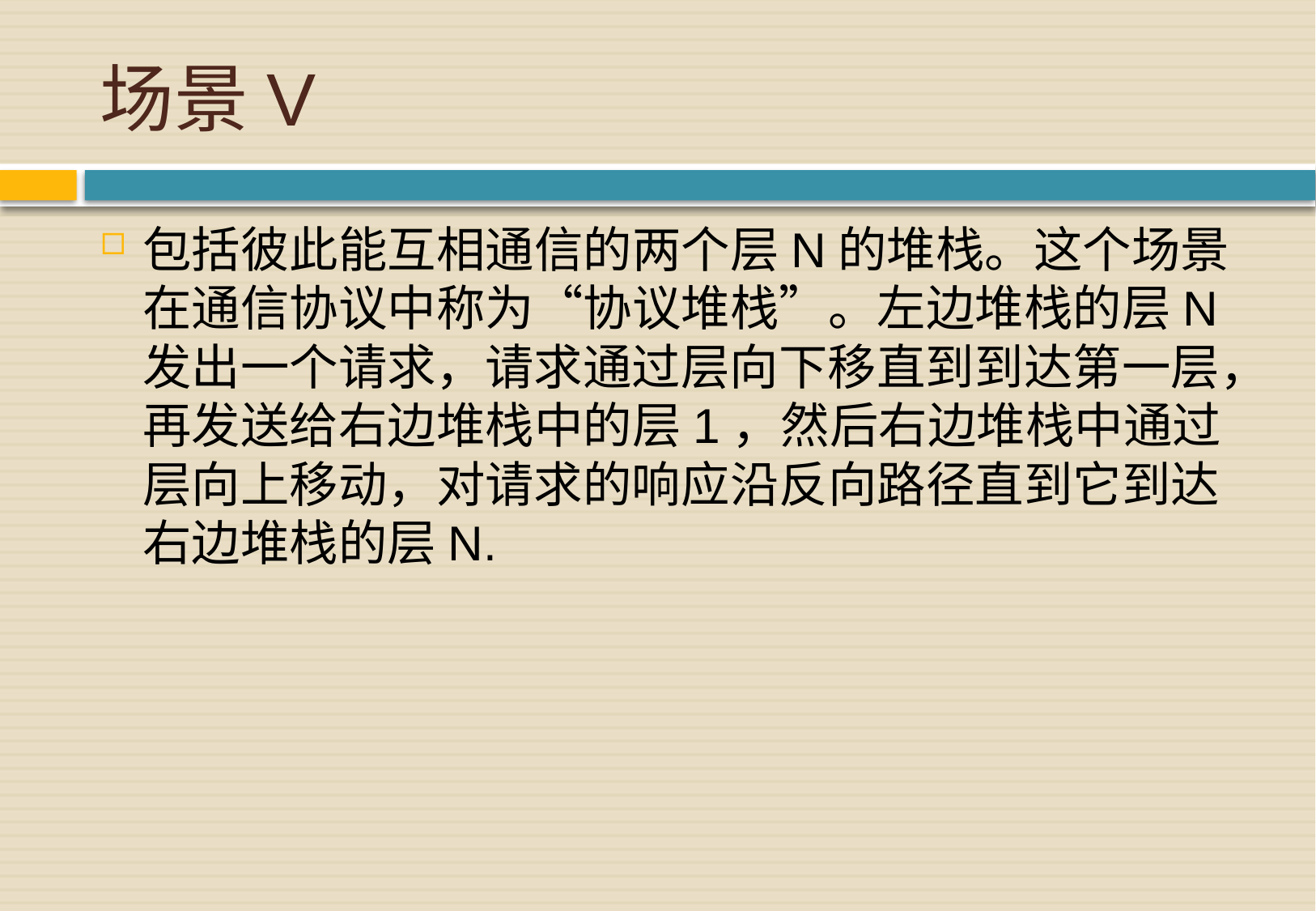

# 场景V
包括彼此能互相通信的两个层N的堆栈。这个场景在通信协议中称为“协议堆栈”。左边堆栈的层N发出一个请求，请求通过层向下移直到到达第一层，再发送给右边堆栈中的层1，然后右边堆栈中通过层向上移动，对请求的响应沿反向路径直到它到达右边堆栈的层N.